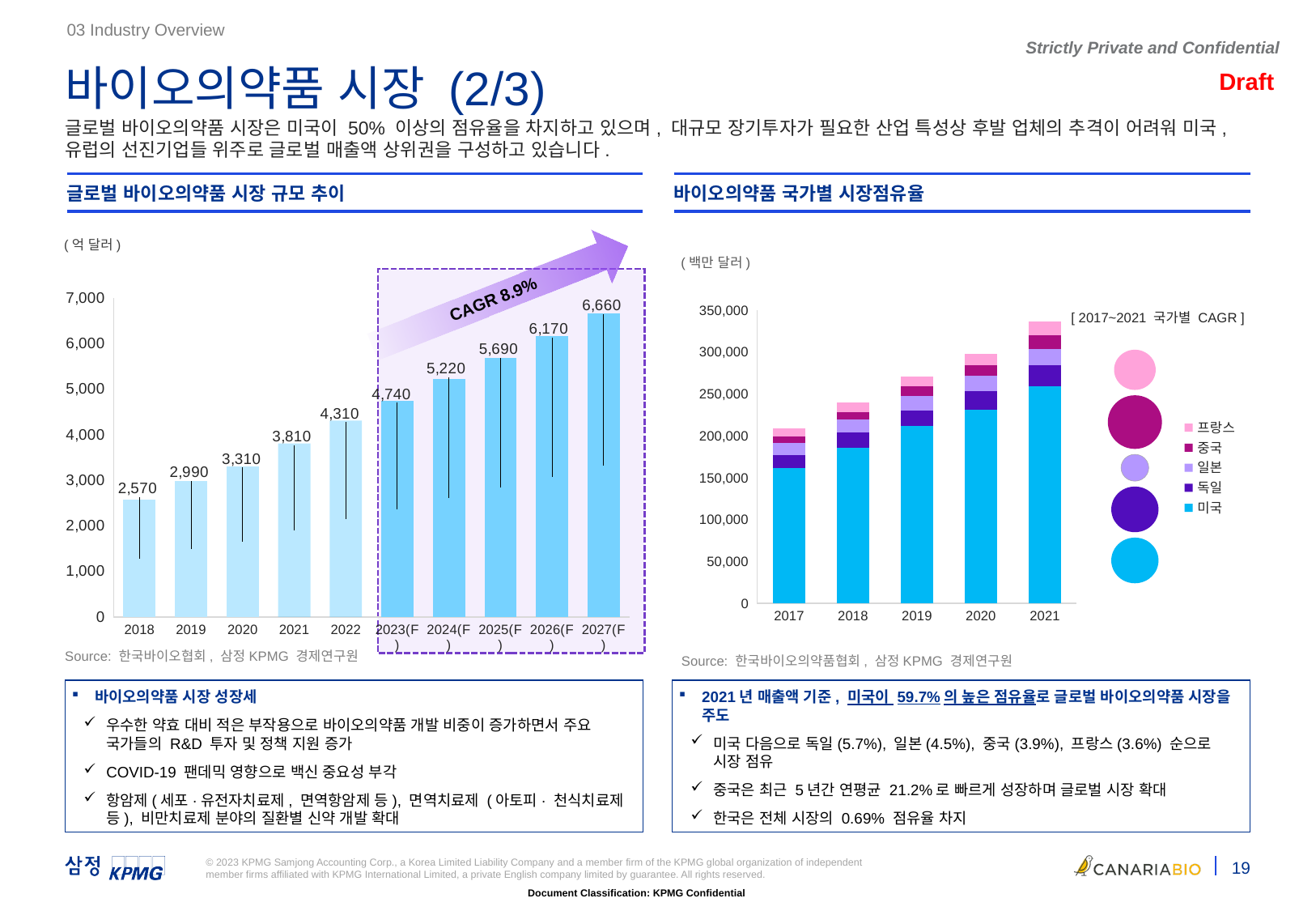

03 Industry Overview

바이오의약품 시장 (2/3)
글로벌 바이오의약품 시장은 미국이 50% 이상의 점유율을 차지하고 있으며, 대규모 장기투자가 필요한 산업 특성상 후발 업체의 추격이 어려워 미국, 유럽의 선진기업들 위주로 글로벌 매출액 상위권을 구성하고 있습니다.
글로벌 바이오의약품 시장 규모 추이
바이오의약품 국가별 시장점유율
(억 달러)
(백만 달러)
CAGR 8.9%

### Chart

| Category | IT |
|---|---|
| 2018 | 2570.0 |
| 2019 | 2990.0 |
| 2020 | 3310.0 |
| 2021 | 3810.0 |
| 2022 | 4310.0 |
| 2023(F) | 4740.0 |
| 2024(F) | 5220.0 |
| 2025(F) | 5690.0 |
| 2026(F) | 6170.0 |
| 2027(F) | 6660.0 |

### Chart

| Category | 미국 | 독일 | 일본 | 중국 | 프랑스 |
|---|---|---|---|---|---|
| 2017 | 161426.0 | 15422.0 | 14347.0 | 7816.0 | 9928.0 |
| 2018 | 185861.0 | 17870.0 | 15663.0 | 8820.0 | 11127.0 |
| 2019 | 211264.0 | 18882.0 | 17505.0 | 11111.0 | 11793.0 |
| 2020 | 230932.0 | 21807.0 | 18773.0 | 12947.0 | 13440.0 |
| 2021 | 259003.0 | 24684.0 | 19532.0 | 16888.0 | 15841.0 |
[ 2017~2021 국가별 CAGR ]
12.4%
21.2%
8%
12.5%
12.5%
Source: 한국바이오협회, 삼정KPMG 경제연구원
Source: 한국바이오의약품협회, 삼정KPMG 경제연구원
바이오의약품 시장 성장세
우수한 약효 대비 적은 부작용으로 바이오의약품 개발 비중이 증가하면서 주요 국가들의 R&D 투자 및 정책 지원 증가
COVID-19 팬데믹 영향으로 백신 중요성 부각
항암제(세포·유전자치료제, 면역항암제 등), 면역치료제 (아토피· 천식치료제 등), 비만치료제 분야의 질환별 신약 개발 확대

2021년 매출액 기준, 미국이 59.7%의 높은 점유율로 글로벌 바이오의약품 시장을 주도
미국 다음으로 독일(5.7%), 일본(4.5%), 중국(3.9%), 프랑스(3.6%) 순으로 시장 점유
중국은 최근 5년간 연평균 21.2%로 빠르게 성장하며 글로벌 시장 확대
한국은 전체 시장의 0.69% 점유율 차지